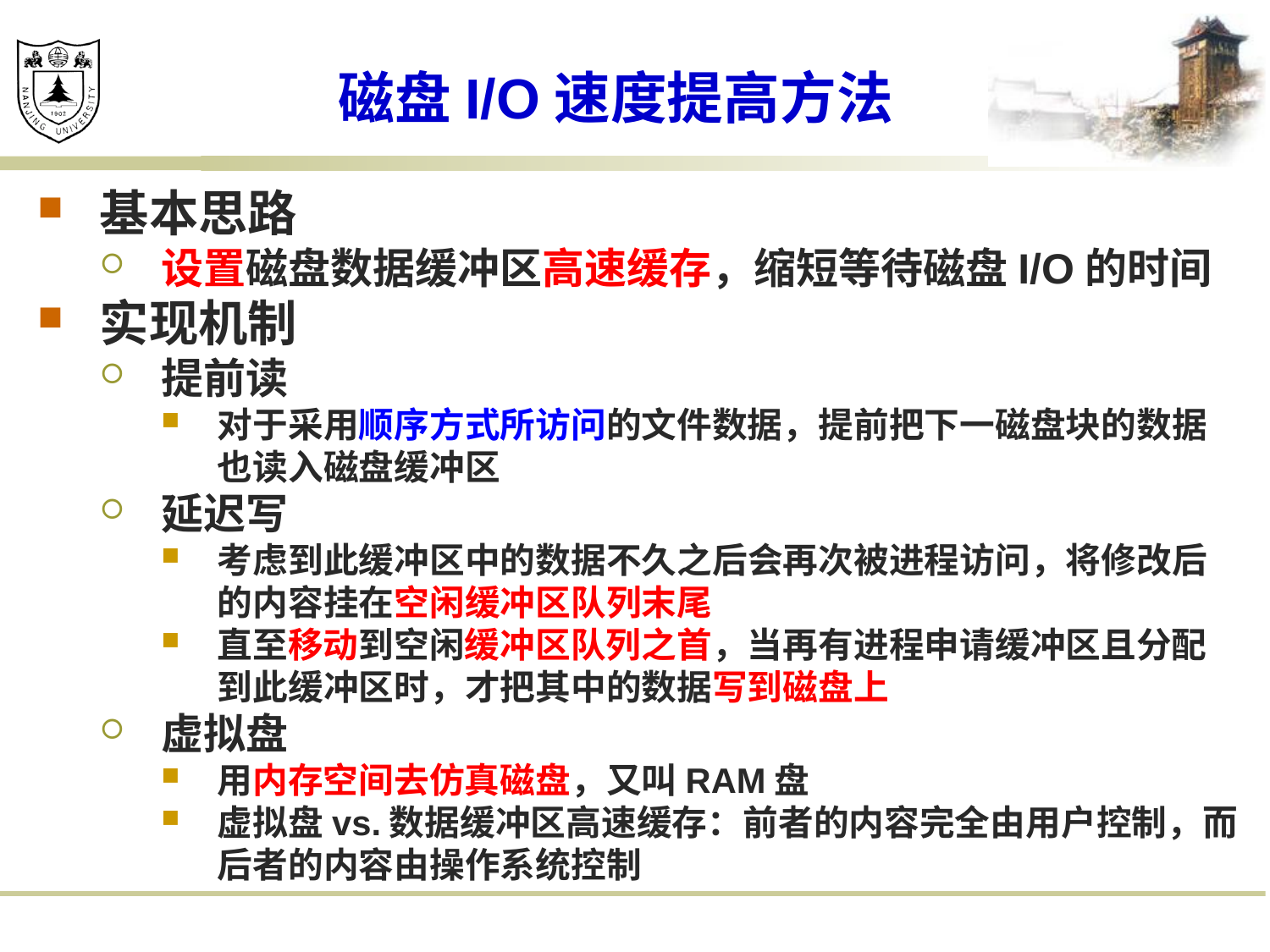

# 磁盘I/O速度提高方法
基本思路
设置磁盘数据缓冲区高速缓存，缩短等待磁盘I/O的时间
实现机制
提前读
对于采用顺序方式所访问的文件数据，提前把下一磁盘块的数据也读入磁盘缓冲区
延迟写
考虑到此缓冲区中的数据不久之后会再次被进程访问，将修改后的内容挂在空闲缓冲区队列末尾
直至移动到空闲缓冲区队列之首，当再有进程申请缓冲区且分配到此缓冲区时，才把其中的数据写到磁盘上
虚拟盘
用内存空间去仿真磁盘，又叫RAM盘
虚拟盘vs.数据缓冲区高速缓存：前者的内容完全由用户控制，而后者的内容由操作系统控制

70